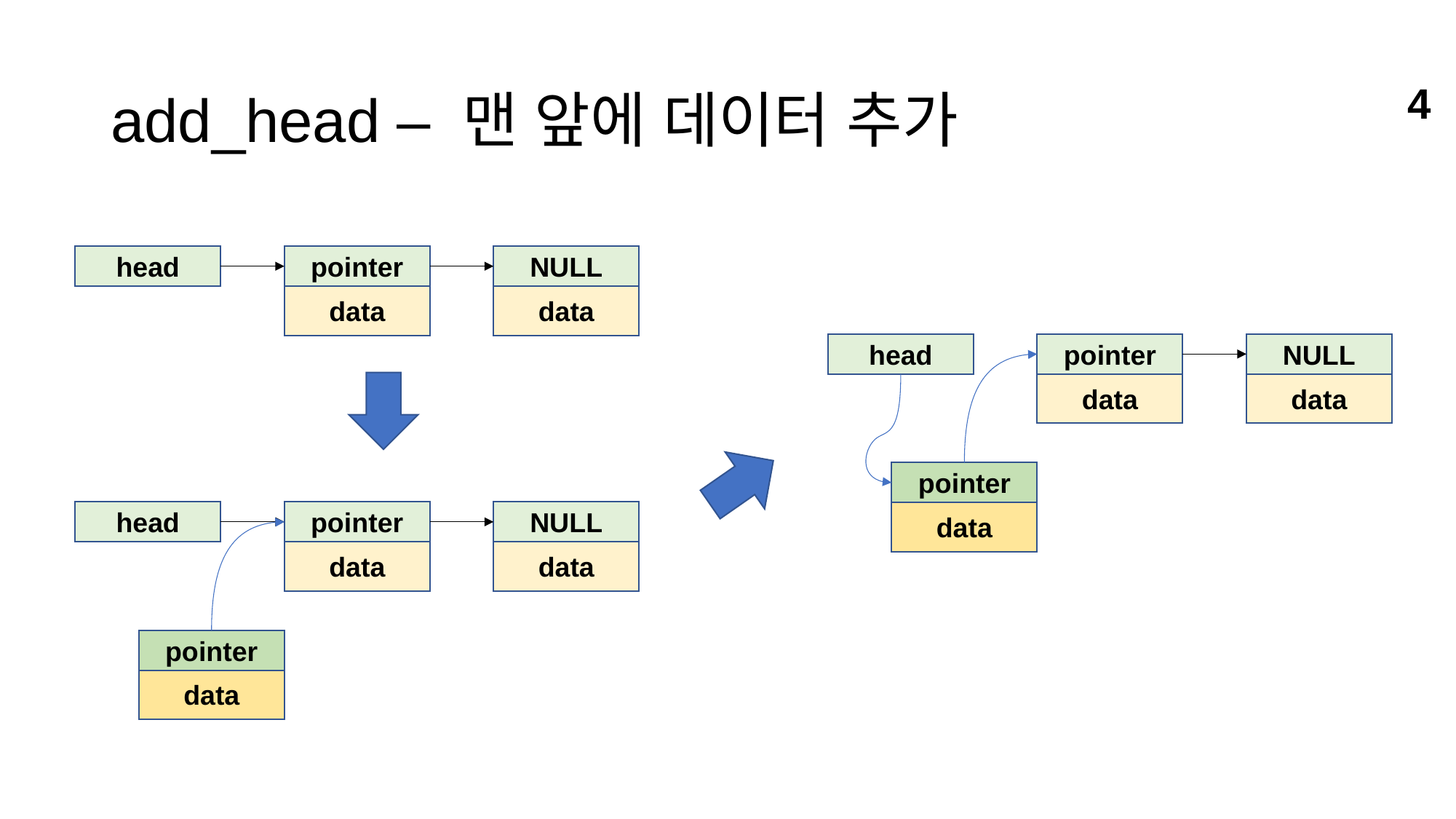

# add_head – 맨 앞에 데이터 추가
4
head
pointer
NULL
data
data
head
pointer
NULL
data
data

pointer
head
pointer
NULL
data
data
data
pointer
data